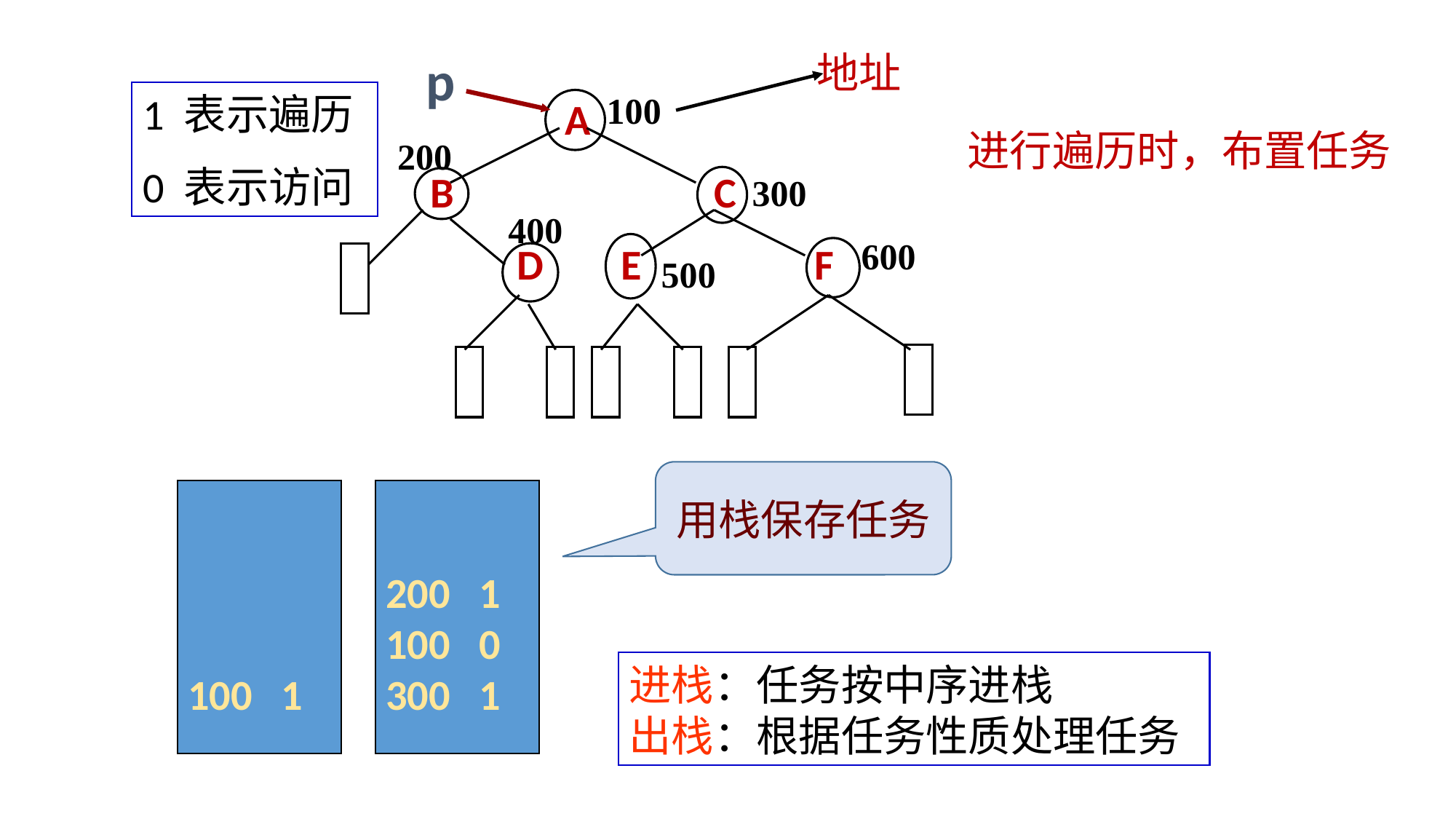

p
地址

1 表示遍历
0 表示访问
100
                            A
              B                           C
                       D        E                  F

200

300

400

600

500

进行遍历时，布置任务
用栈保存任务

100   1

200   1
100   0
300   1
进栈：任务按中序进栈
出栈：根据任务性质处理任务